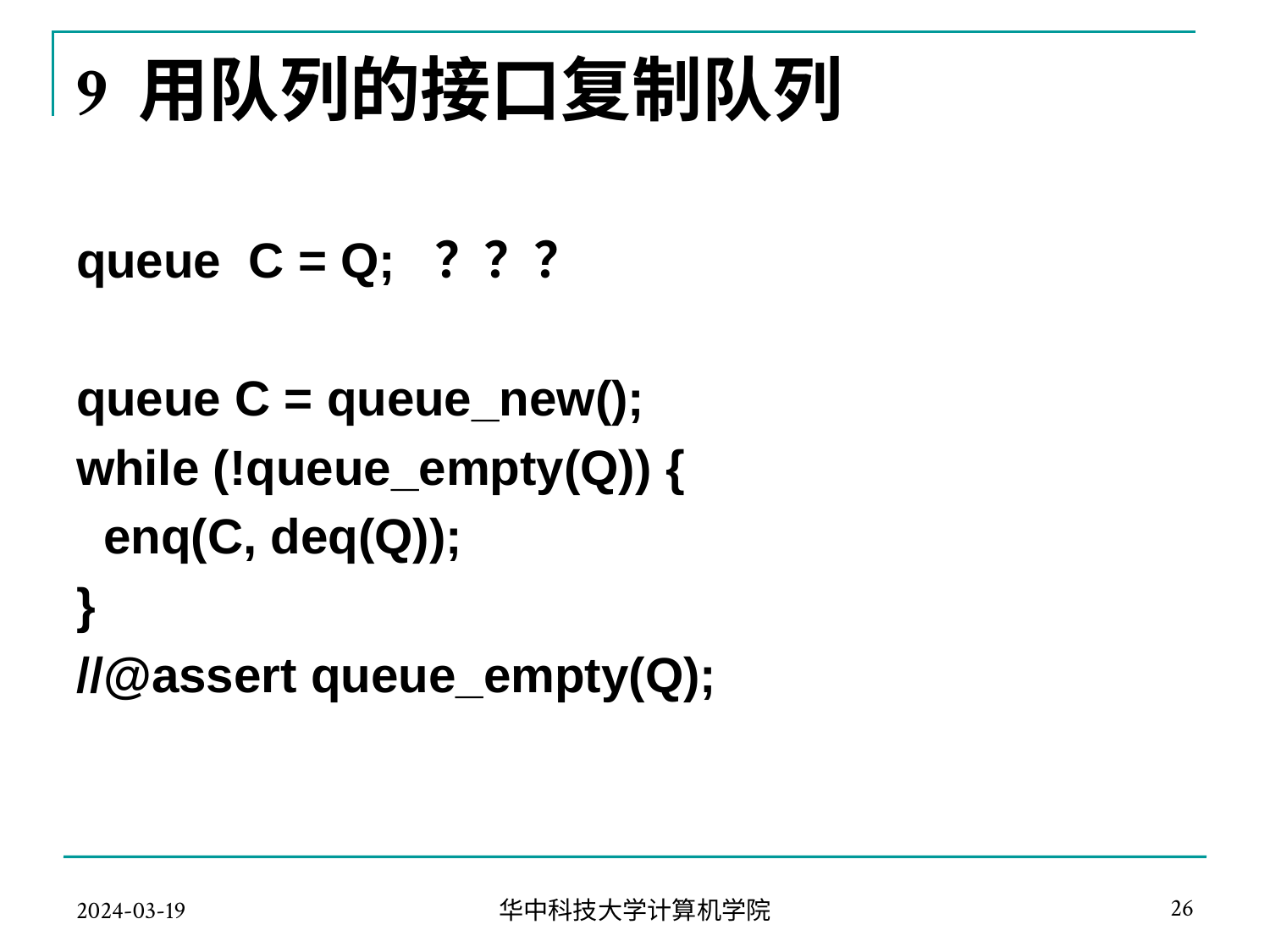

# 9 用队列的接口复制队列
queue  C = Q;  ？？？

queue C = queue_new();
while (!queue_empty(Q)) {
  enq(C, deq(Q));
}
//@assert queue_empty(Q);
2024-03-19
26
华中科技大学计算机学院